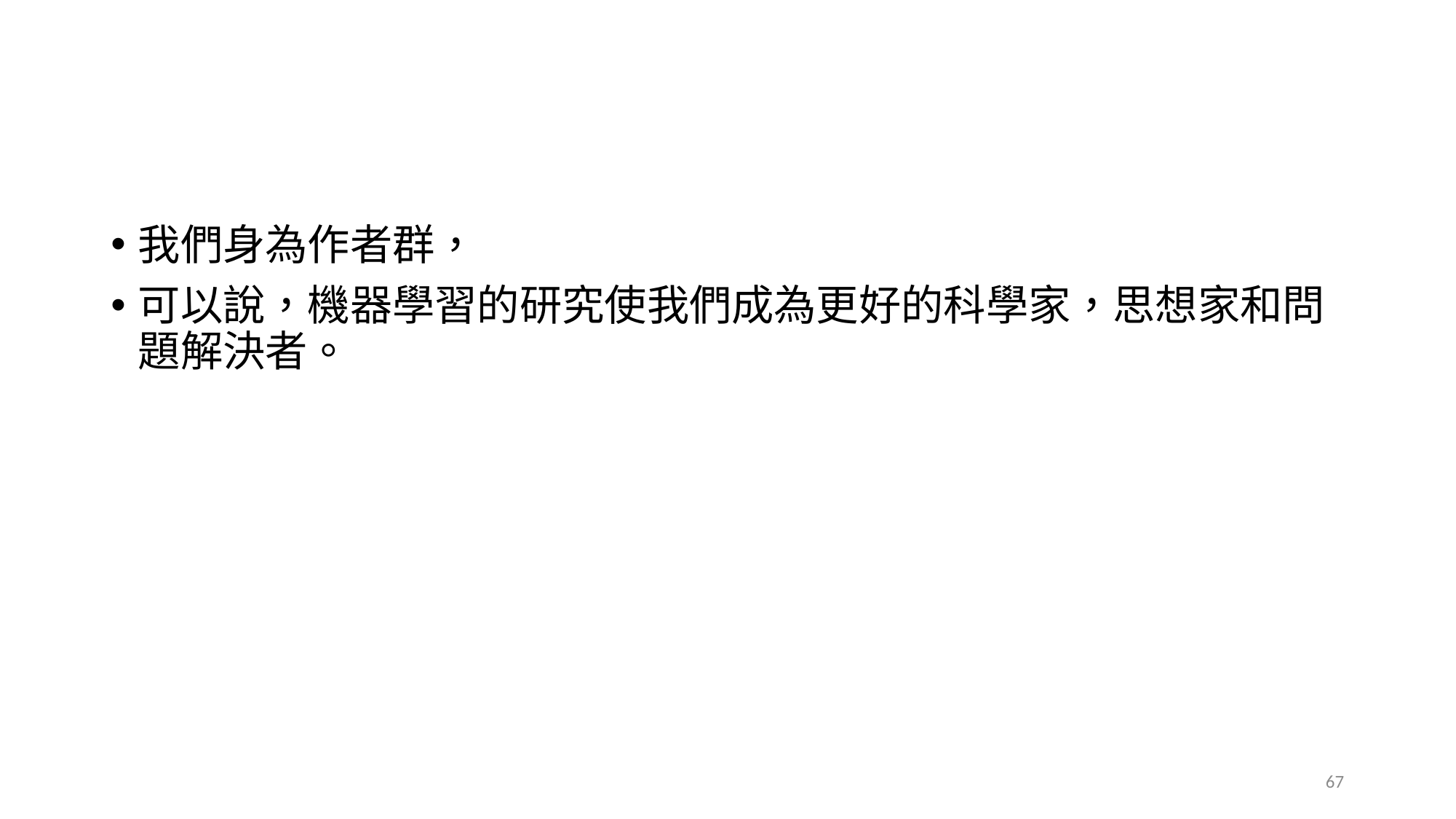

#
我們身為作者群，
可以說，機器學習的研究使我們成為更好的科學家，思想家和問題解決者。
67